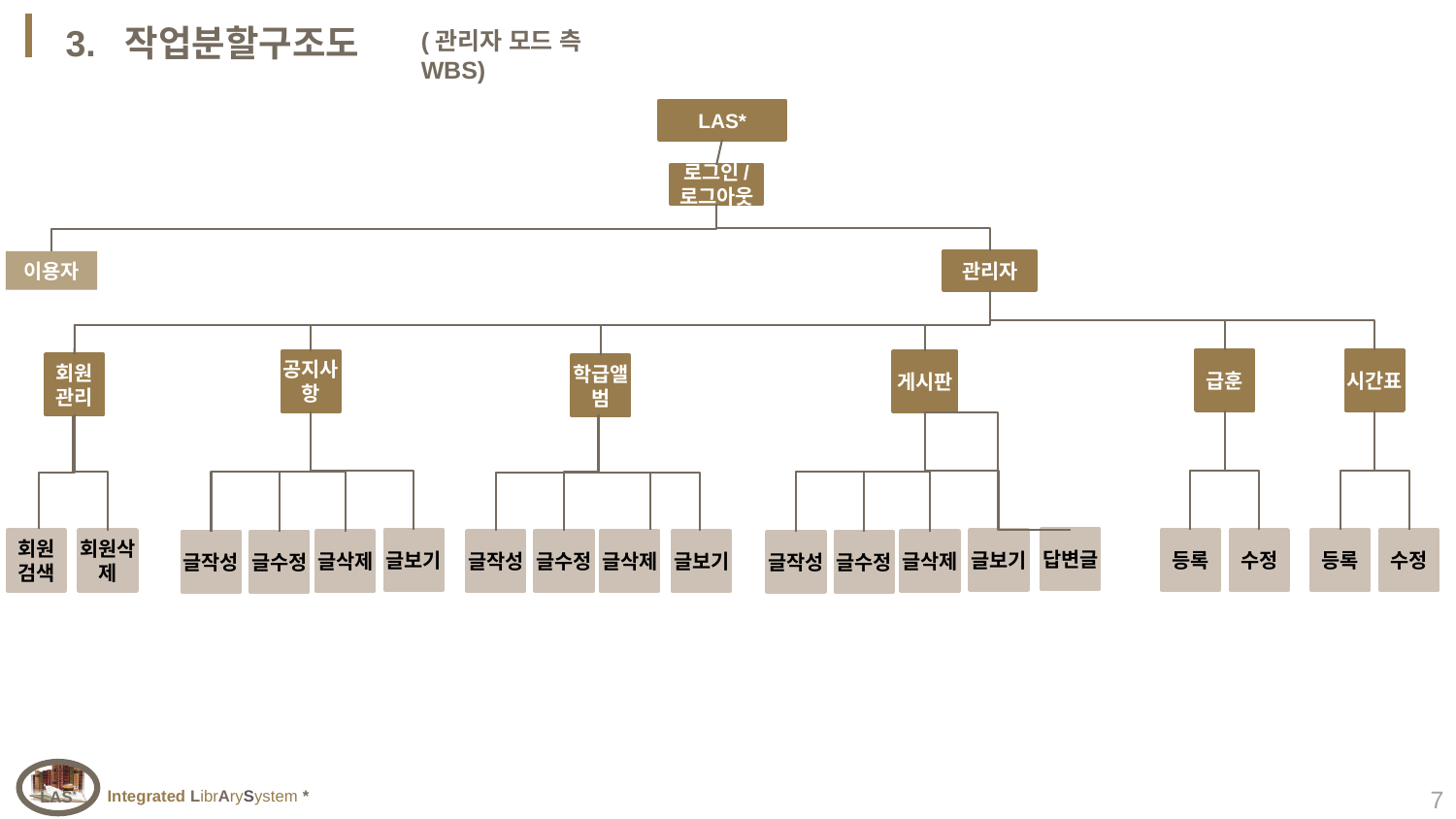

3.  작업분할구조도
(관리자 모드 측 WBS)
LAS*
로그인/
로그아웃
이용자
관리자
급훈
시간표
공지사항
게시판
회원
관리
학급앨범
답변글
글보기
글보기
등록
수정
등록
수정
회원
검색
회원삭제
글삭제
글작성
글수정
글보기
글삭제
글삭제
글작성
글수정
글작성
글수정
7